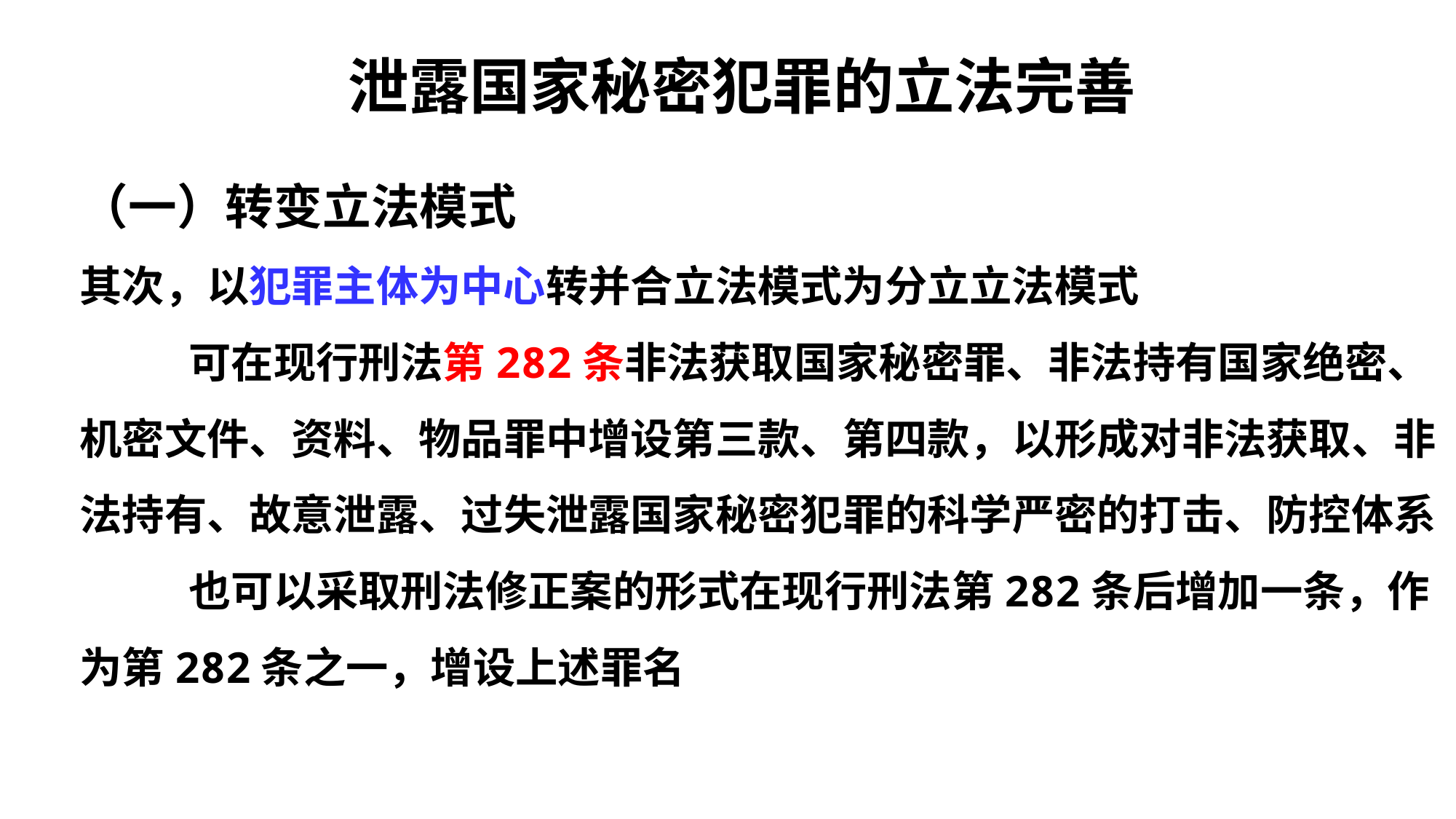

# 泄露国家秘密犯罪的立法完善
（一）转变立法模式
其次，以犯罪主体为中心转并合立法模式为分立立法模式
	可在现行刑法第282条非法获取国家秘密罪、非法持有国家绝密、机密文件、资料、物品罪中增设第三款、第四款，以形成对非法获取、非法持有、故意泄露、过失泄露国家秘密犯罪的科学严密的打击、防控体系
	也可以采取刑法修正案的形式在现行刑法第282条后增加一条，作为第282条之一，增设上述罪名